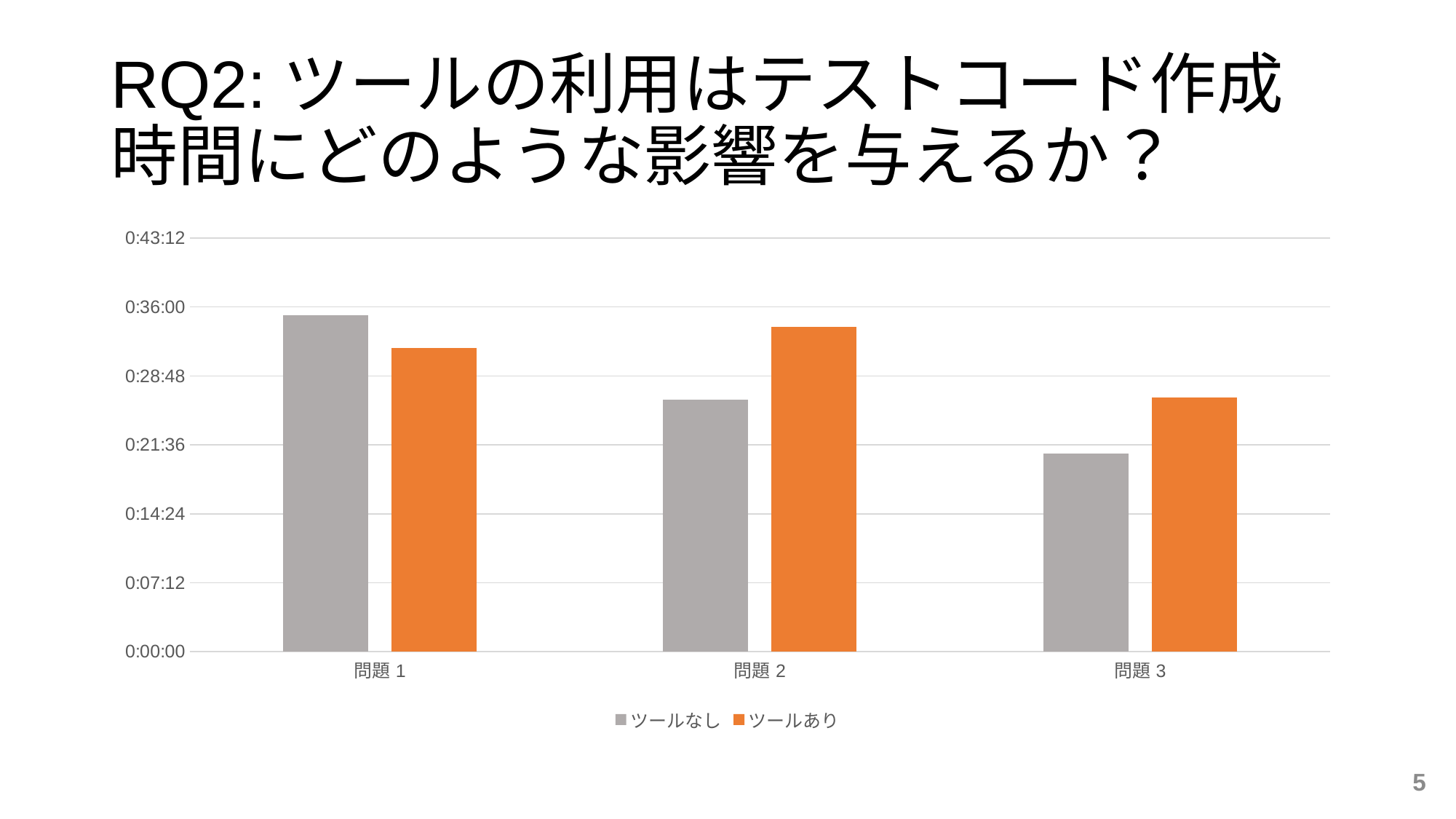

# RQ2:ツールの利用はテストコード作成時間にどのような影響を与えるか？

### Chart

| Category | ツールなし | ツールあり |
|---|---|---|
| 問題1 | 0.02440972222222222 | 0.02200231481481482 |
| 問題2 | 0.018298611111111113 | 0.023541666666666666 |
| 問題3 | 0.014351851851851852 | 0.018414351851851852 |
5